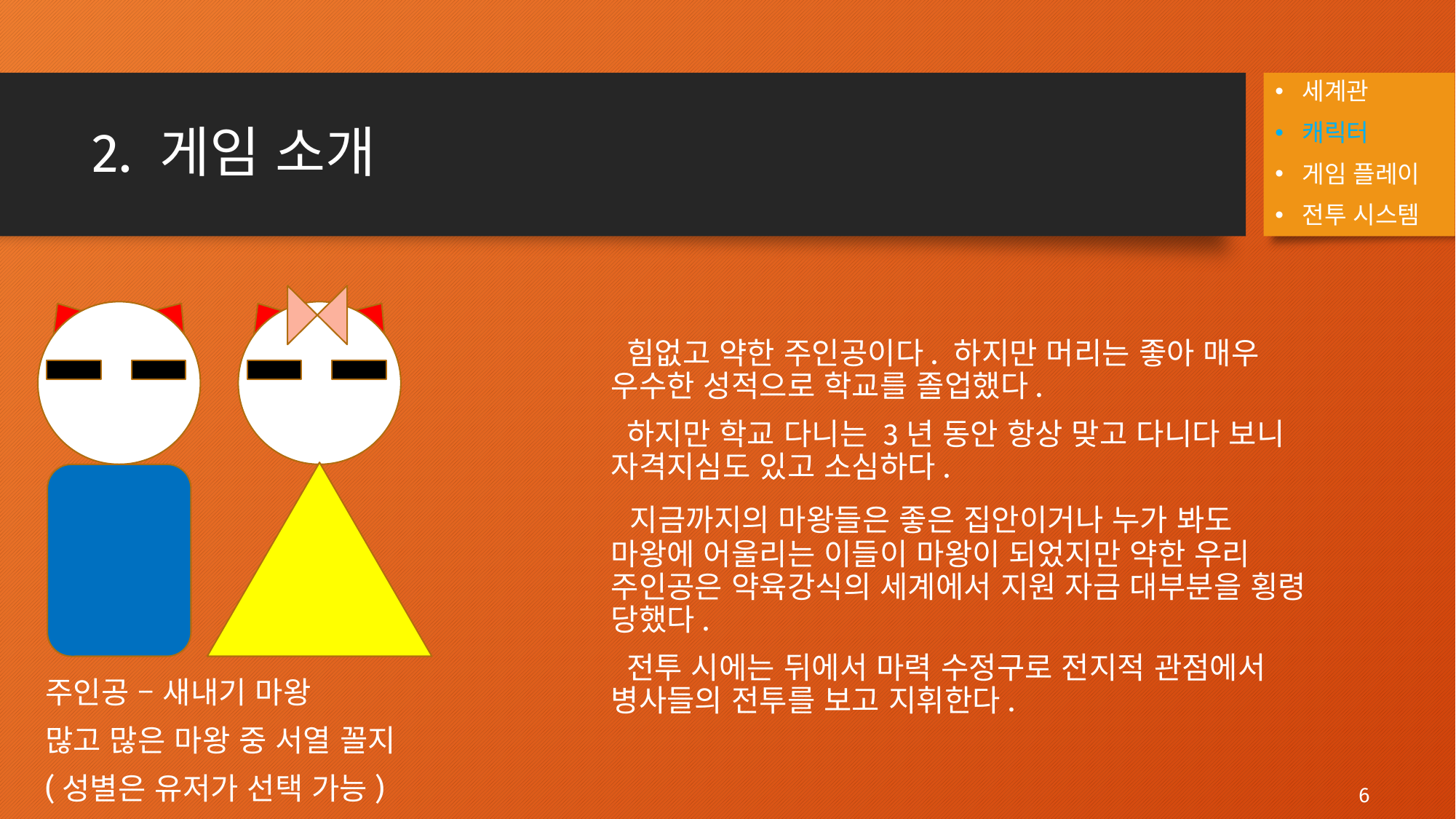

세계관
캐릭터
게임 플레이
전투 시스템
# 2. 게임 소개

 힘없고 약한 주인공이다. 하지만 머리는 좋아 매우 우수한 성적으로 학교를 졸업했다.
 하지만 학교 다니는 3년 동안 항상 맞고 다니다 보니 자격지심도 있고 소심하다.
 지금까지의 마왕들은 좋은 집안이거나 누가 봐도  마왕에 어울리는 이들이 마왕이 되었지만 약한 우리 주인공은 약육강식의 세계에서 지원 자금 대부분을 횡령 당했다.
 전투 시에는 뒤에서 마력 수정구로 전지적 관점에서 병사들의 전투를 보고 지휘한다.

주인공 – 새내기 마왕
많고 많은 마왕 중 서열 꼴지
(성별은 유저가 선택 가능)
6